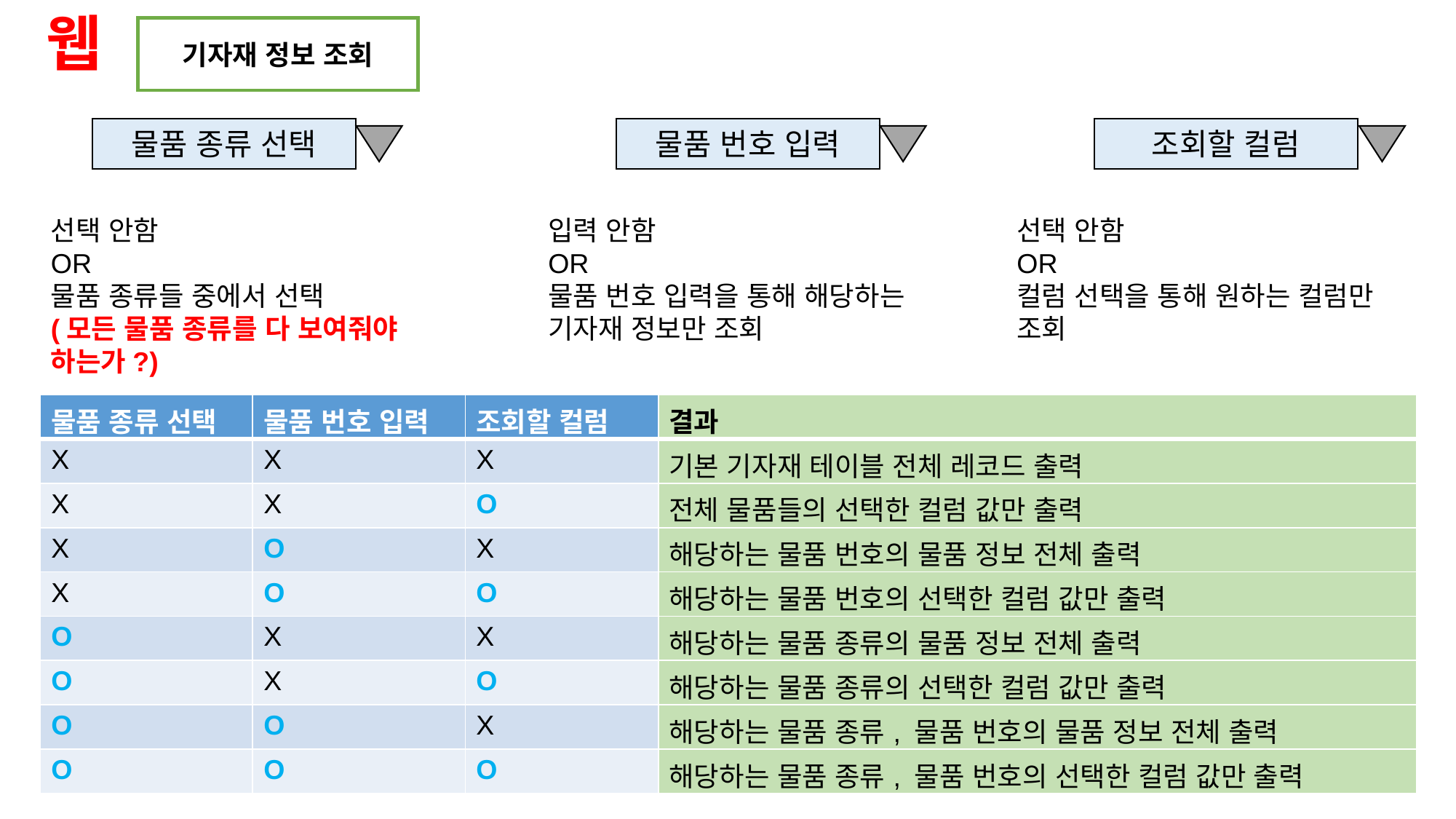

웹
기자재 정보 조회
물품 종류 선택
물품 번호 입력
조회할 컬럼

선택 안함
OR
물품 종류들 중에서 선택
(모든 물품 종류를 다 보여줘야 하는가?)

입력 안함
OR
물품 번호 입력을 통해 해당하는 기자재 정보만 조회

선택 안함
OR
컬럼 선택을 통해 원하는 컬럼만 조회
| 물품 종류 선택 | 물품 번호 입력 | 조회할 컬럼 | 결과 |
| --- | --- | --- | --- |
| X | X | X | 기본 기자재 테이블 전체 레코드 출력 |
| X | X | O | 전체 물품들의 선택한 컬럼 값만 출력 |
| X | O | X | 해당하는 물품 번호의 물품 정보 전체 출력 |
| X | O | O | 해당하는 물품 번호의 선택한 컬럼 값만 출력 |
| O | X | X | 해당하는 물품 종류의 물품 정보 전체 출력 |
| O | X | O | 해당하는 물품 종류의 선택한 컬럼 값만 출력 |
| O | O | X | 해당하는 물품 종류, 물품 번호의 물품 정보 전체 출력 |
| O | O | O | 해당하는 물품 종류, 물품 번호의 선택한 컬럼 값만 출력 |